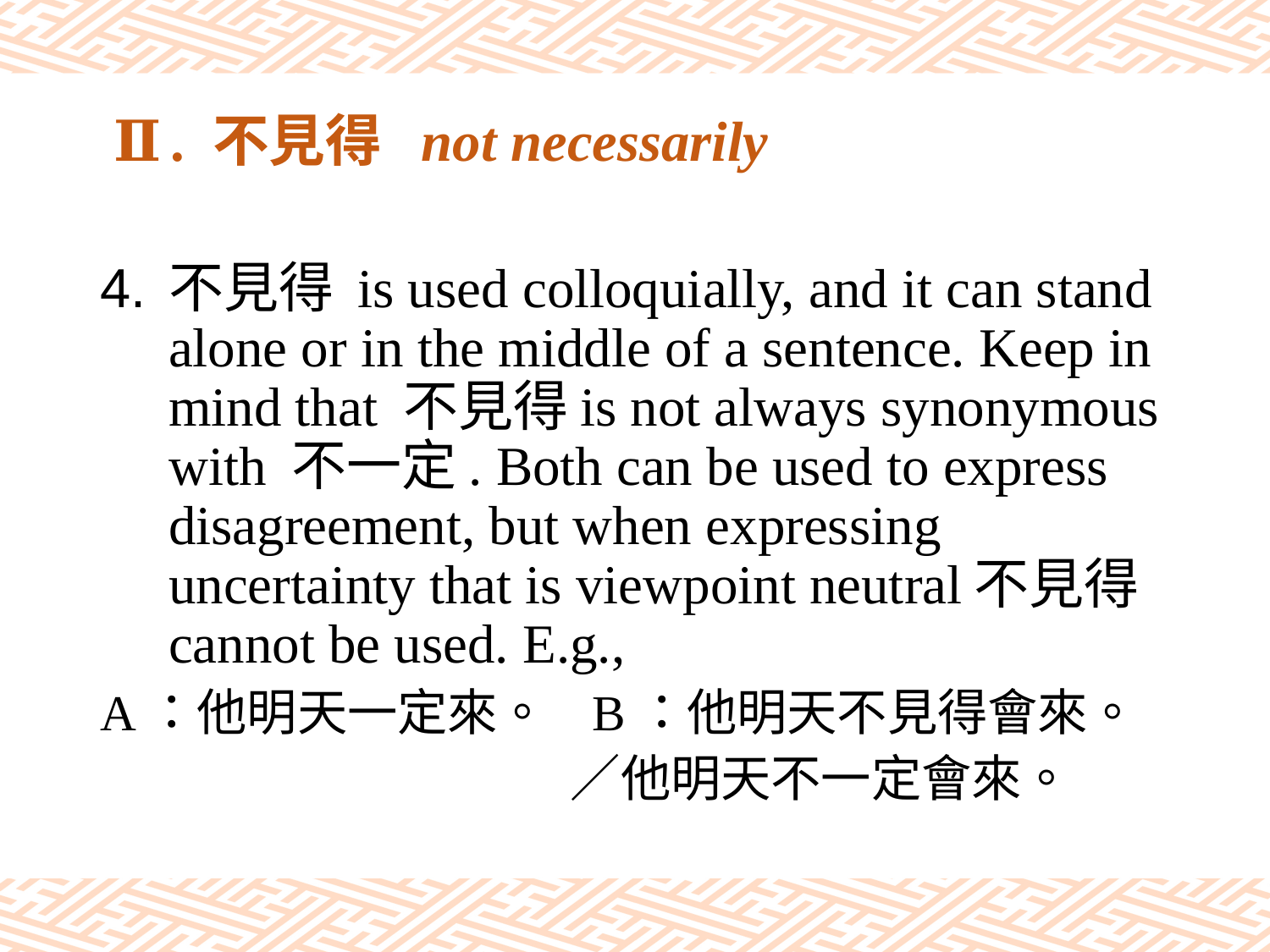

# Ⅱ. 不見得  not necessarily
不見得 is used colloquially, and it can stand alone or in the middle of a sentence. Keep in mind that 不見得is not always synonymous with 不一定. Both can be used to express disagreement, but when expressing uncertainty that is viewpoint neutral不見得 cannot be used. E.g.,
A：他明天一定來。   B：他明天不見得會來。
                                         ／他明天不一定會來。